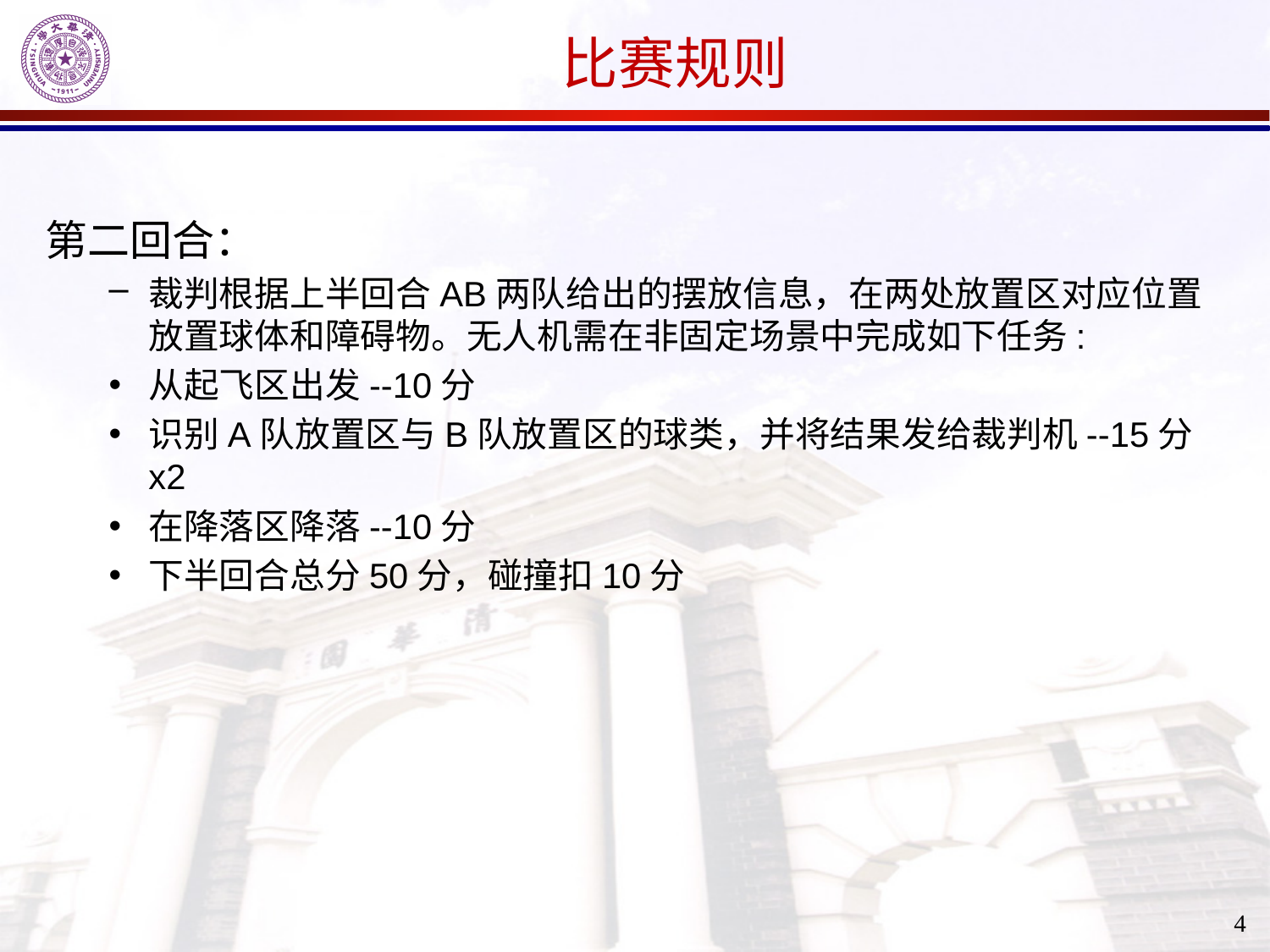

# 比赛规则

第二回合：
裁判根据上半回合AB两队给出的摆放信息，在两处放置区对应位置放置球体和障碍物。无人机需在非固定场景中完成如下任务:
从起飞区出发--10分
识别A队放置区与B队放置区的球类，并将结果发给裁判机--15分x2
在降落区降落--10分
下半回合总分50分，碰撞扣10分

4